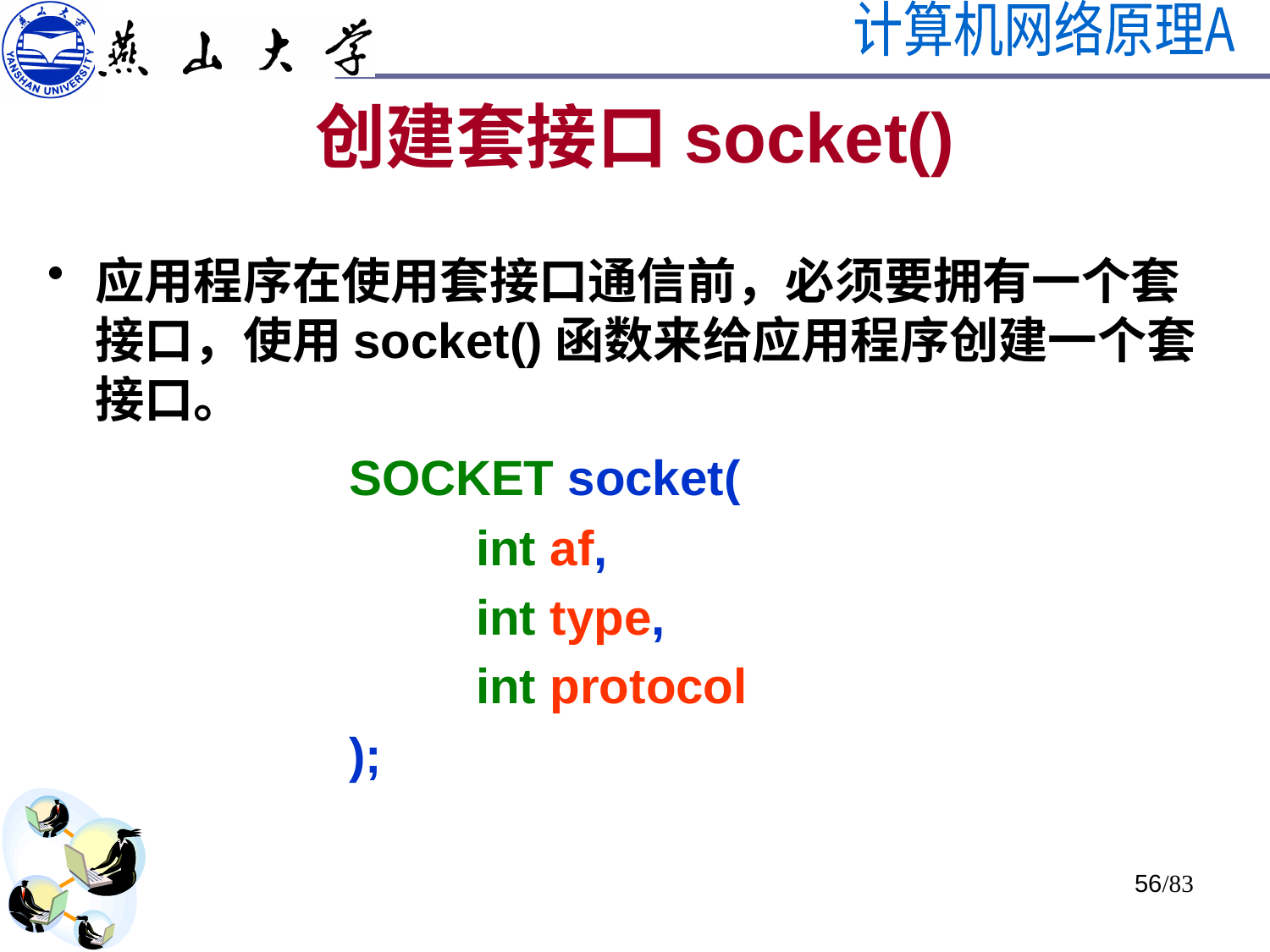

# 创建套接口socket()
应用程序在使用套接口通信前，必须要拥有一个套接口，使用socket()函数来给应用程序创建一个套接口。
			SOCKET socket(
				int af,
				int type,
				int protocol
			);

56/83